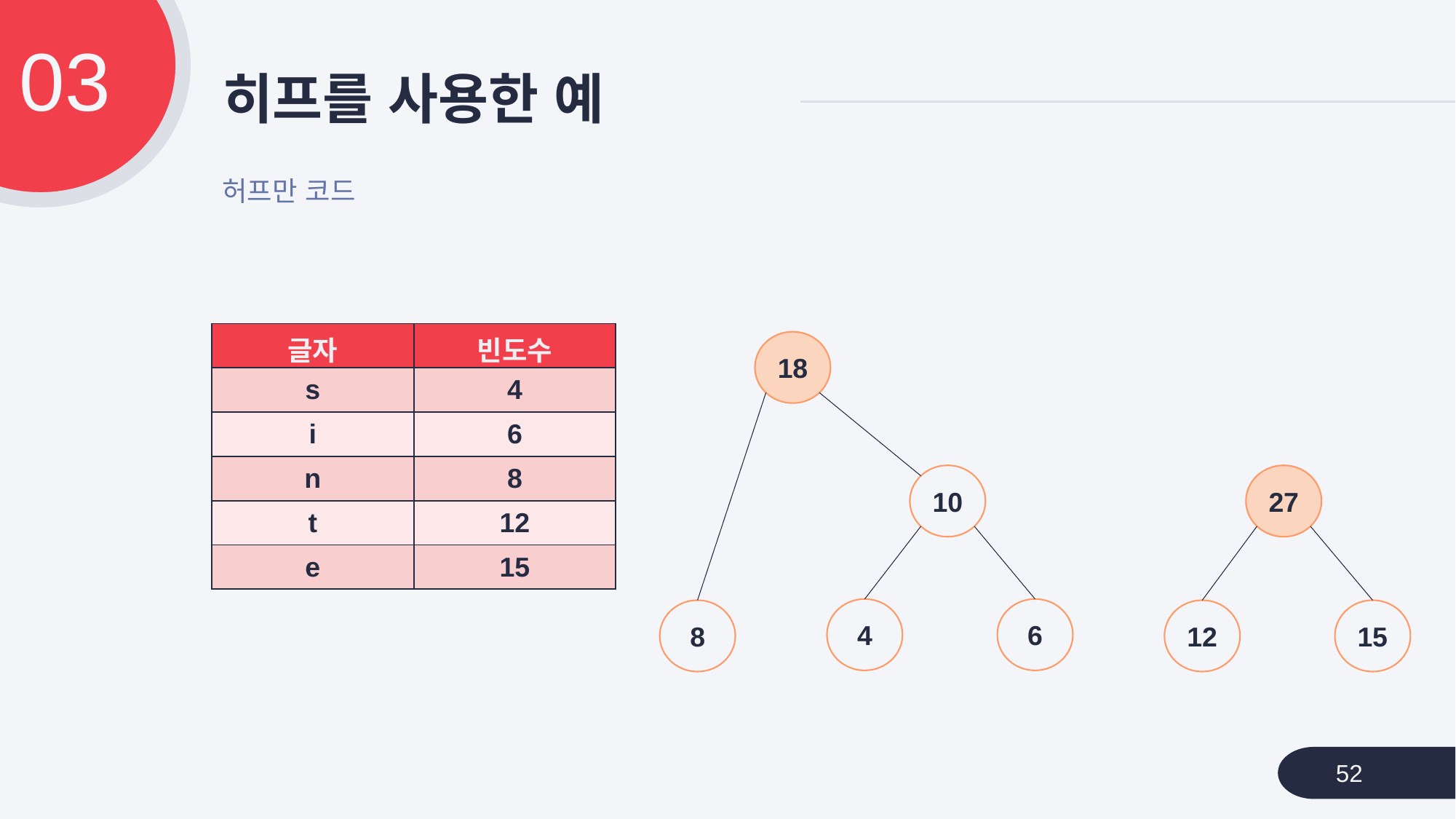

03
# 히프를 사용한 예
허프만 코드
| 글자 | 빈도수 |
| --- | --- |
| s | 4 |
| i | 6 |
| n | 8 |
| t | 12 |
| e | 15 |
18
10
27
6
4
8
15
12
52